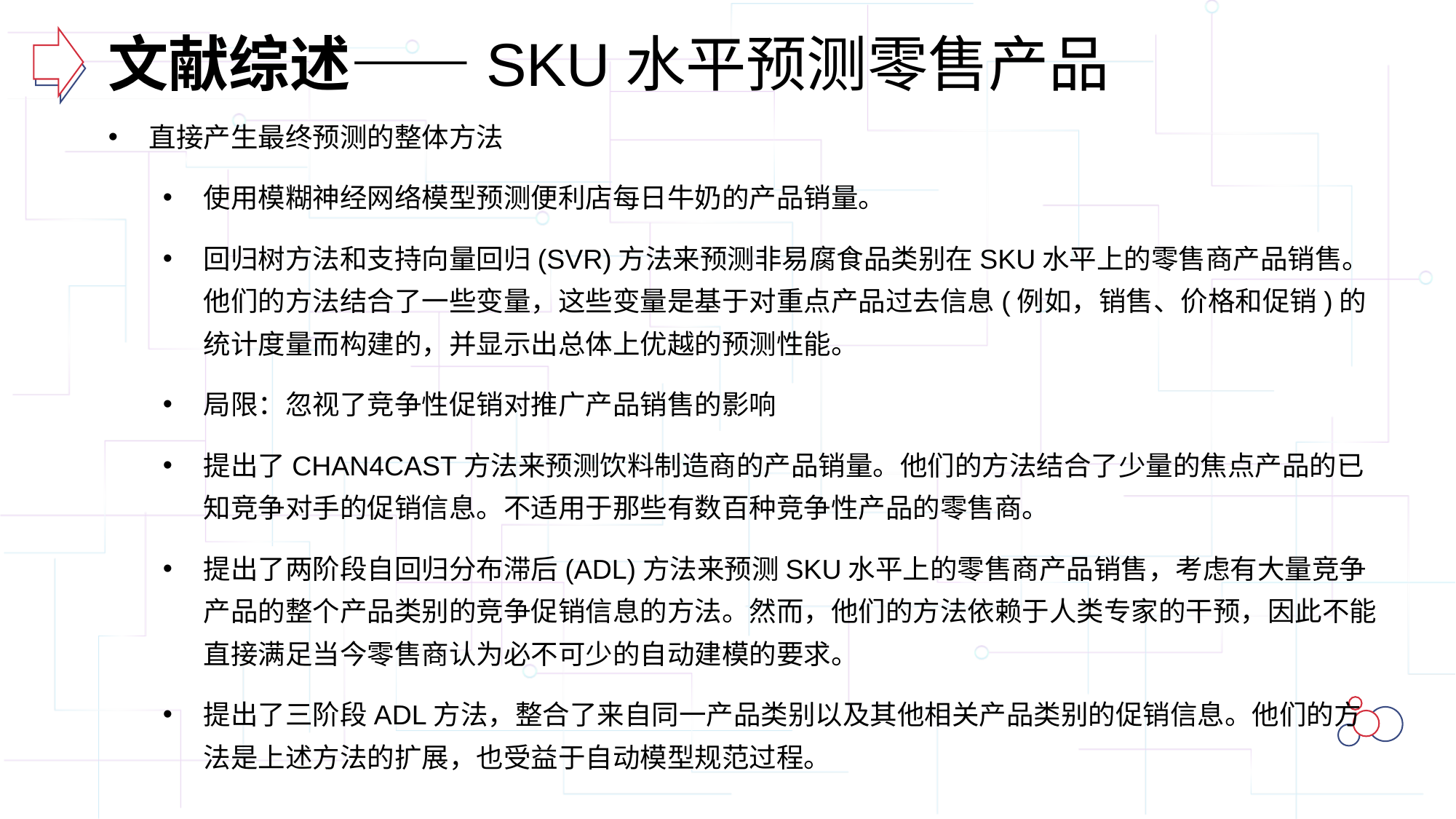

文献综述——SKU水平预测零售产品
直接产生最终预测的整体方法
使用模糊神经网络模型预测便利店每日牛奶的产品销量。
回归树方法和支持向量回归(SVR)方法来预测非易腐食品类别在SKU水平上的零售商产品销售。他们的方法结合了一些变量，这些变量是基于对重点产品过去信息(例如，销售、价格和促销)的统计度量而构建的，并显示出总体上优越的预测性能。
局限：忽视了竞争性促销对推广产品销售的影响
提出了CHAN4CAST方法来预测饮料制造商的产品销量。他们的方法结合了少量的焦点产品的已知竞争对手的促销信息。不适用于那些有数百种竞争性产品的零售商。
提出了两阶段自回归分布滞后(ADL)方法来预测SKU水平上的零售商产品销售，考虑有大量竞争产品的整个产品类别的竞争促销信息的方法。然而，他们的方法依赖于人类专家的干预，因此不能直接满足当今零售商认为必不可少的自动建模的要求。
提出了三阶段ADL方法，整合了来自同一产品类别以及其他相关产品类别的促销信息。他们的方法是上述方法的扩展，也受益于自动模型规范过程。